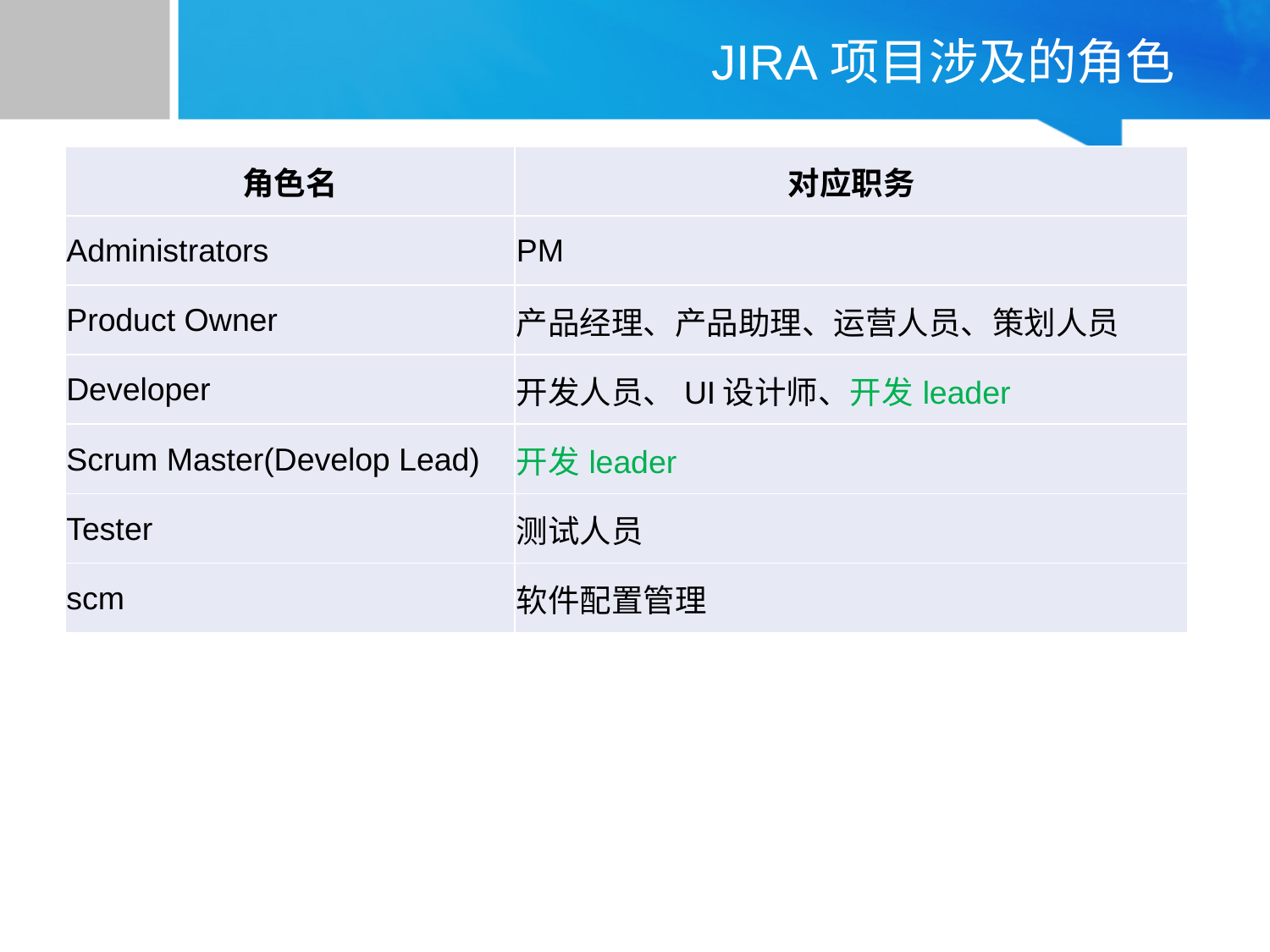

JIRA项目涉及的角色
| 角色名 | 对应职务 |
| --- | --- |
| Administrators | PM |
| Product Owner | 产品经理、产品助理、运营人员、策划人员 |
| Developer | 开发人员、UI设计师、开发leader |
| Scrum Master(Develop Lead) | 开发leader |
| Tester | 测试人员 |
| scm | 软件配置管理 |